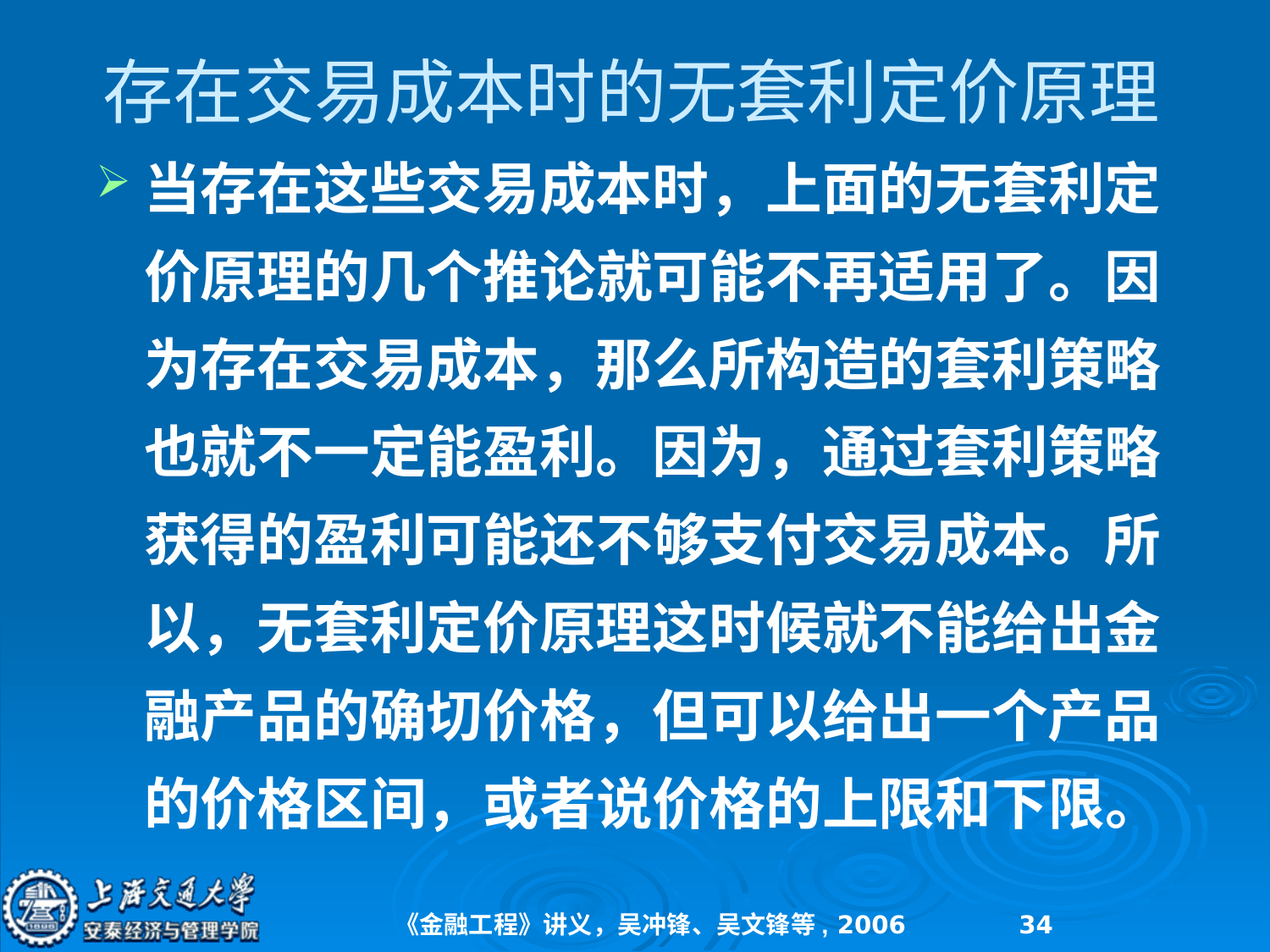

# 存在交易成本时的无套利定价原理
当存在这些交易成本时，上面的无套利定价原理的几个推论就可能不再适用了。因为存在交易成本，那么所构造的套利策略也就不一定能盈利。因为，通过套利策略获得的盈利可能还不够支付交易成本。所以，无套利定价原理这时候就不能给出金融产品的确切价格，但可以给出一个产品的价格区间，或者说价格的上限和下限。